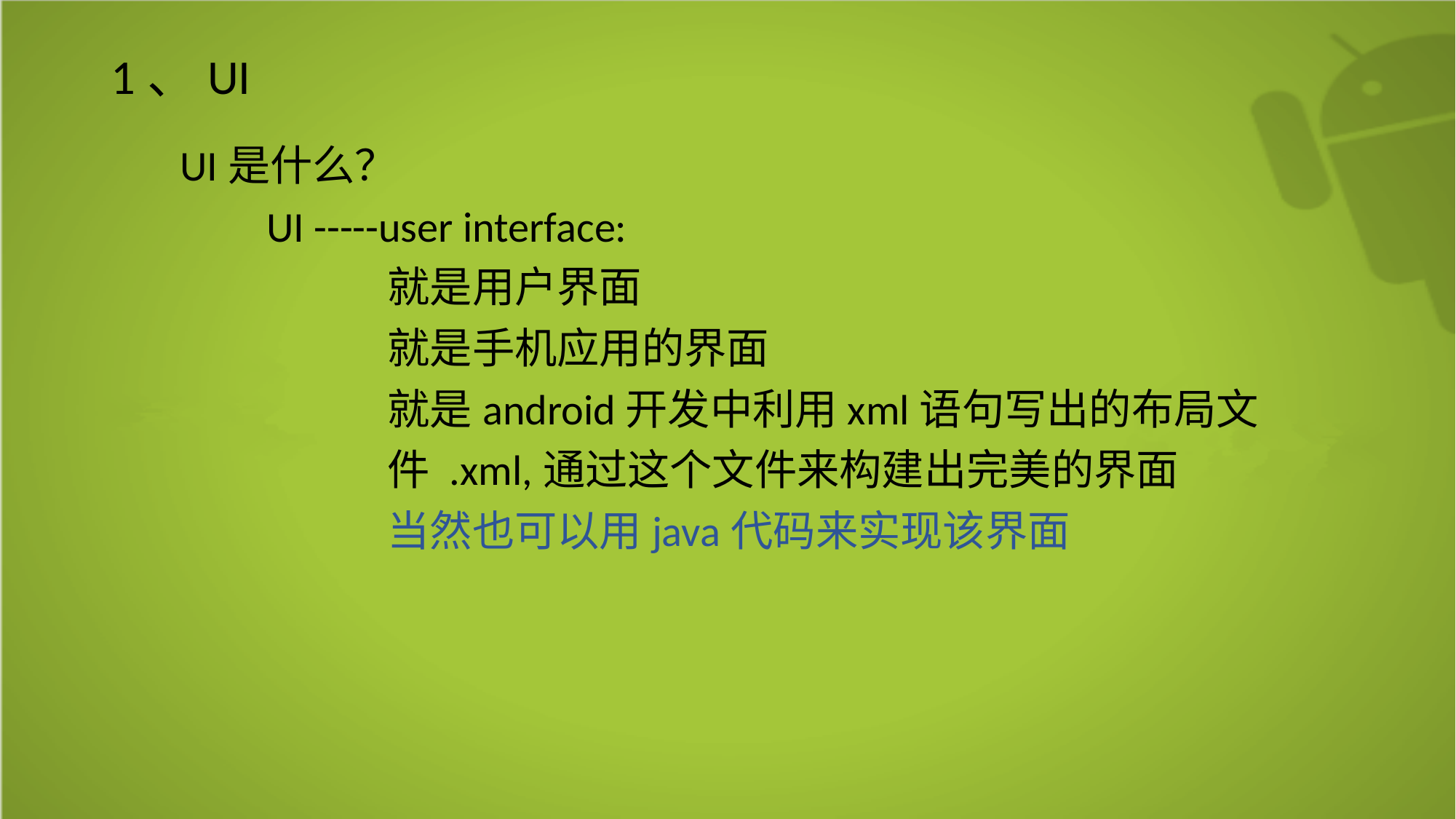

# 1、UI
      UI是什么？
               UI -----user interface:
                           就是用户界面
                           就是手机应用的界面
                           就是android开发中利用xml语句写出的布局文
                           件 .xml,通过这个文件来构建出完美的界面
                           当然也可以用java代码来实现该界面